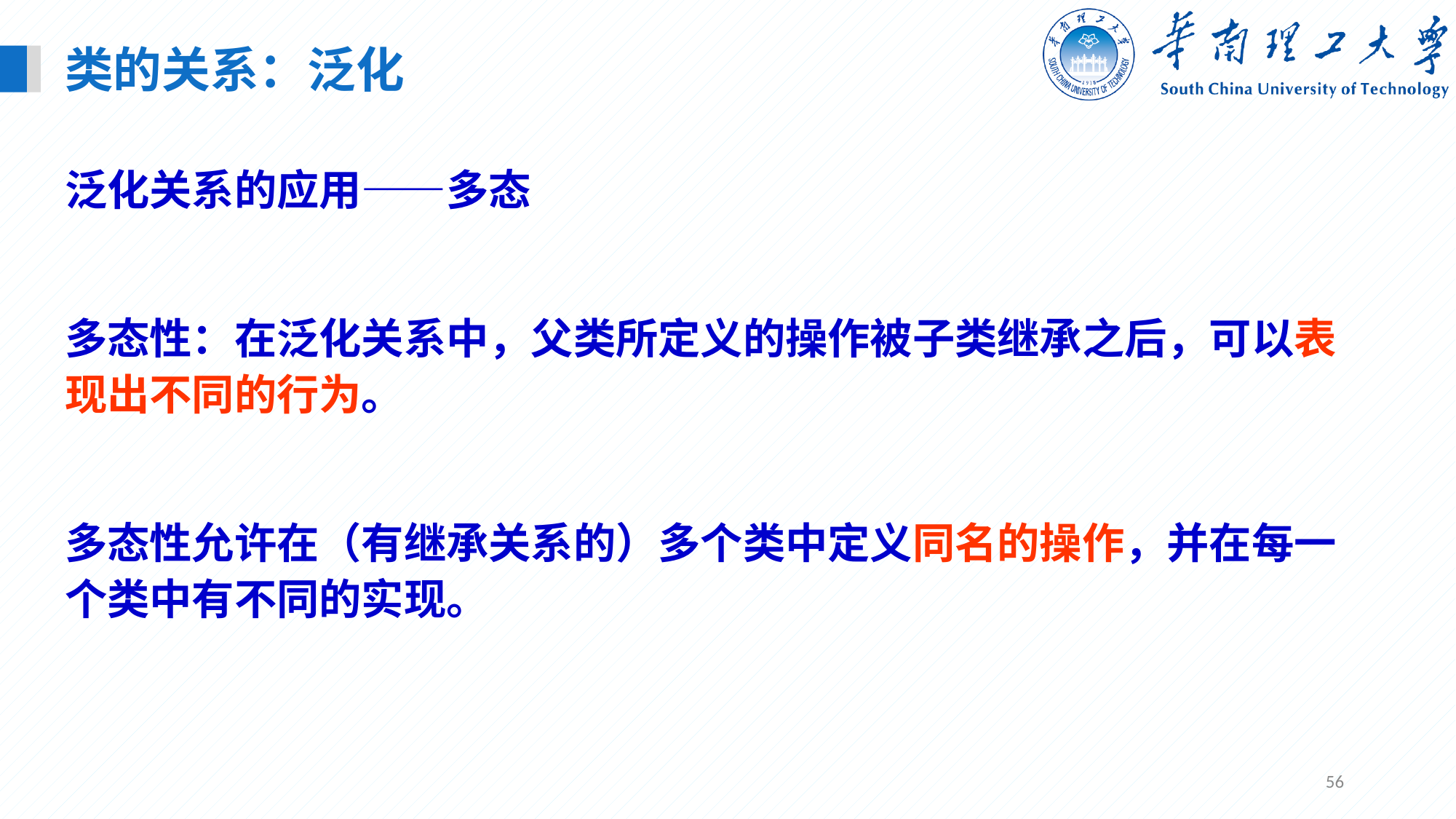

类的关系：泛化
泛化关系的应用——多态

多态性：在泛化关系中，父类所定义的操作被子类继承之后，可以表现出不同的行为。

多态性允许在（有继承关系的）多个类中定义同名的操作，并在每一个类中有不同的实现。
56